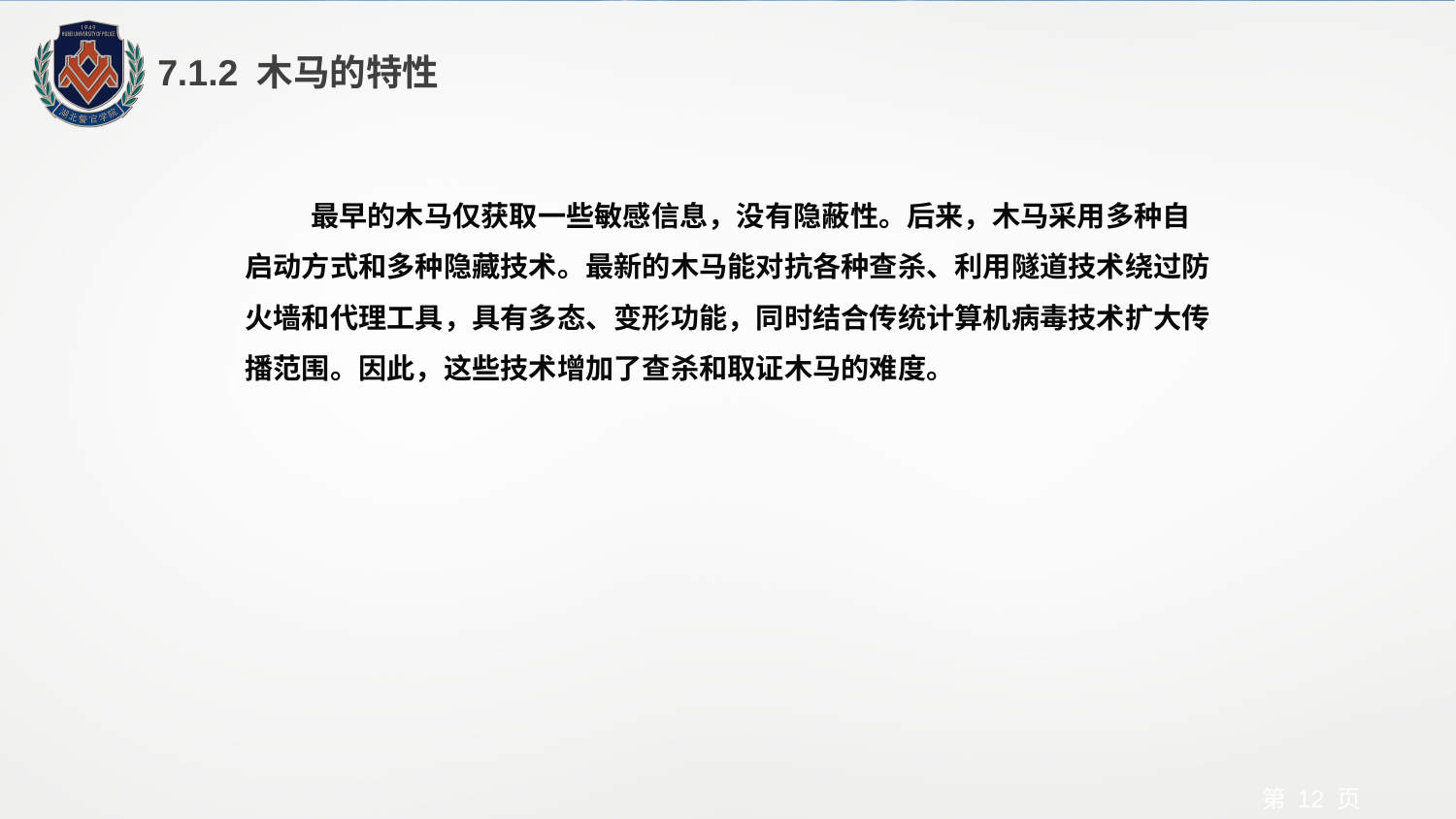

7.1.2 木马的特性
         最早的木马仅获取一些敏感信息，没有隐蔽性。后来，木马采用多种自启动方式和多种隐藏技术。最新的木马能对抗各种查杀、利用隧道技术绕过防火墙和代理工具，具有多态、变形功能，同时结合传统计算机病毒技术扩大传播范围。因此，这些技术增加了查杀和取证木马的难度。